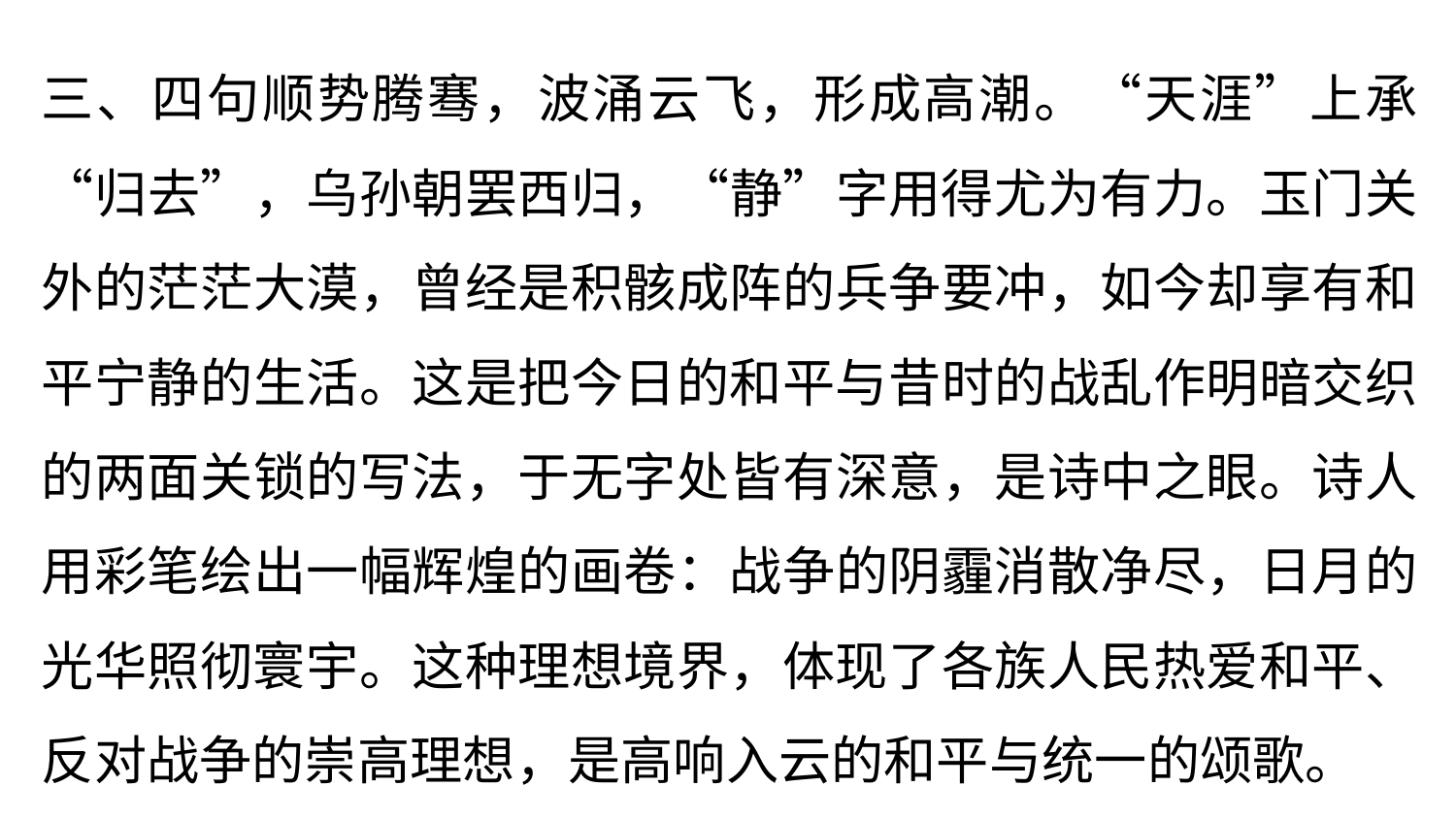

三、四句顺势腾骞，波涌云飞，形成高潮。“天涯”上承“归去”，乌孙朝罢西归，“静”字用得尤为有力。玉门关外的茫茫大漠，曾经是积骸成阵的兵争要冲，如今却享有和平宁静的生活。这是把今日的和平与昔时的战乱作明暗交织的两面关锁的写法，于无字处皆有深意，是诗中之眼。诗人用彩笔绘出一幅辉煌的画卷：战争的阴霾消散净尽，日月的光华照彻寰宇。这种理想境界，体现了各族人民热爱和平、反对战争的崇高理想，是高响入云的和平与统一的颂歌。